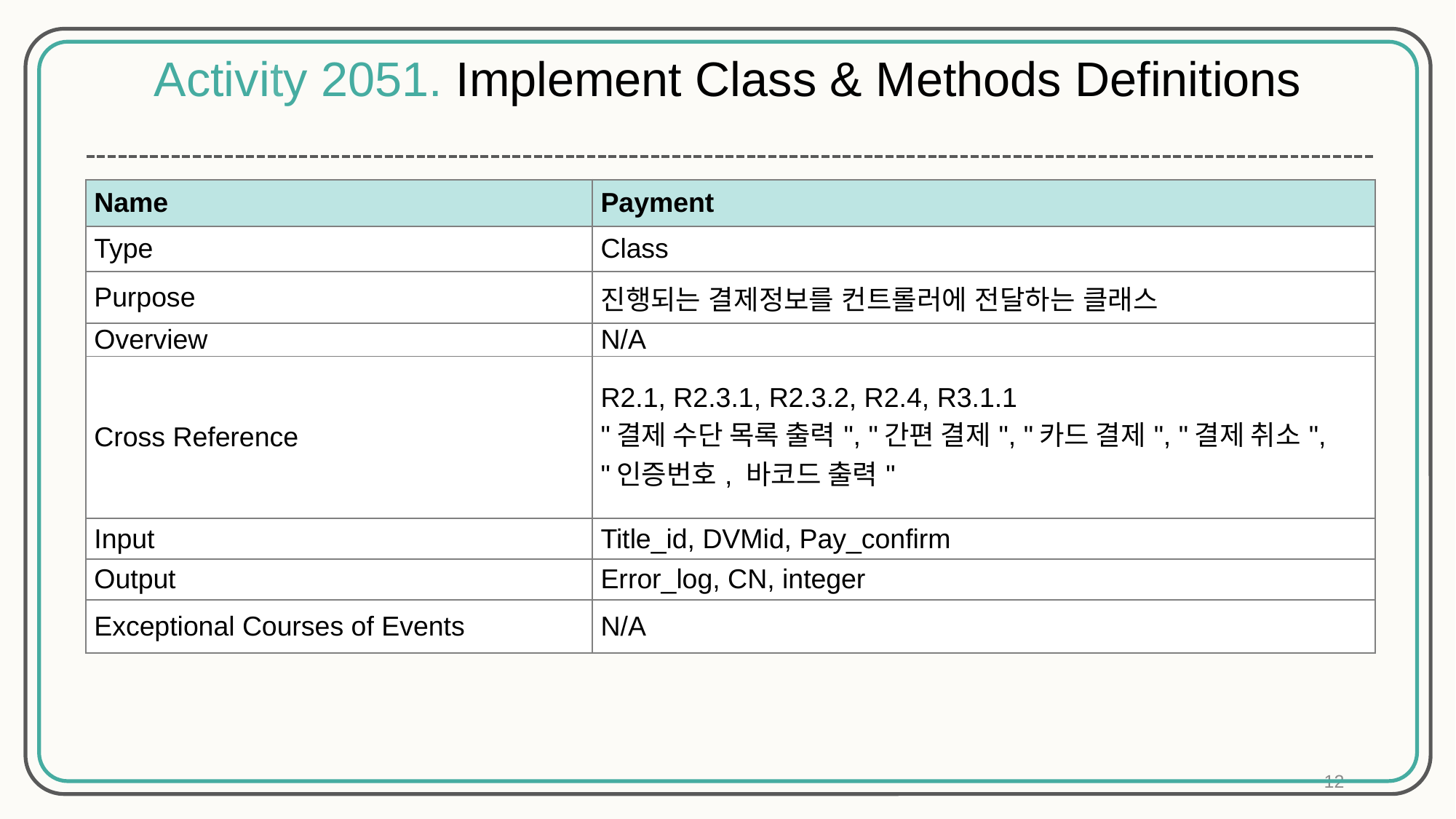

Activity 2051. Implement Class & Methods Definitions

| Name | Payment |
| --- | --- |
| Type | Class |
| Purpose | 진행되는 결제정보를 컨트롤러에 전달하는 클래스 |
| Overview | N/A |
| Cross Reference | R2.1, R2.3.1, R2.3.2, R2.4, R3.1.1 "결제 수단 목록 출력", "간편 결제", "카드 결제", "결제 취소", "인증번호, 바코드 출력" |
| Input | Title\_id, DVMid, Pay\_confirm |
| Output | Error\_log, CN, integer |
| Exceptional Courses of Events | N/A |
12